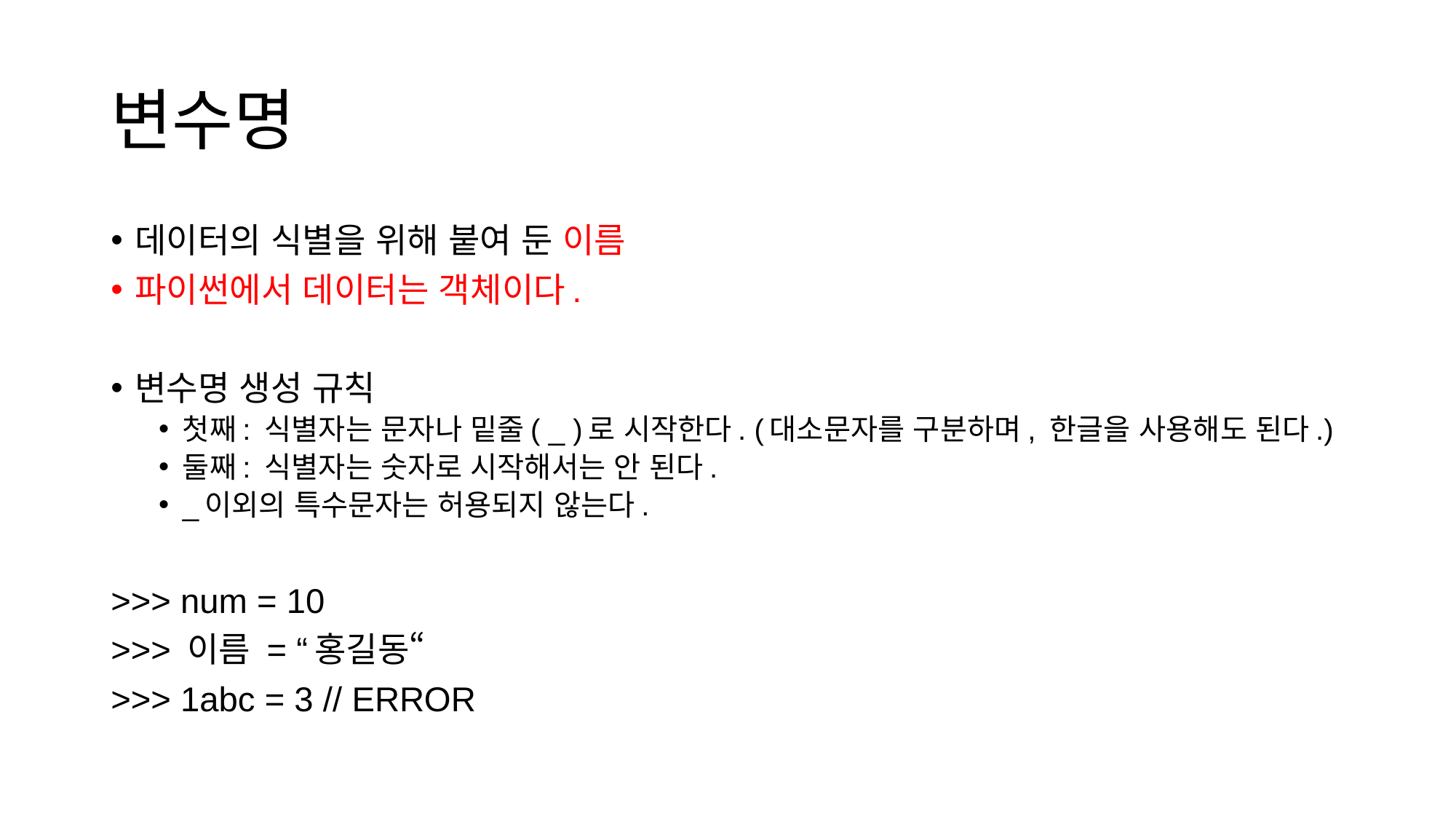

# 변수명
데이터의 식별을 위해 붙여 둔 이름
파이썬에서 데이터는 객체이다.

변수명 생성 규칙
첫째: 식별자는 문자나 밑줄( _ )로 시작한다. (대소문자를 구분하며, 한글을 사용해도 된다.)
둘째: 식별자는 숫자로 시작해서는 안 된다.
_이외의 특수문자는 허용되지 않는다.

>>> num = 10
>>> 이름 = “홍길동“
>>> 1abc = 3 // ERROR